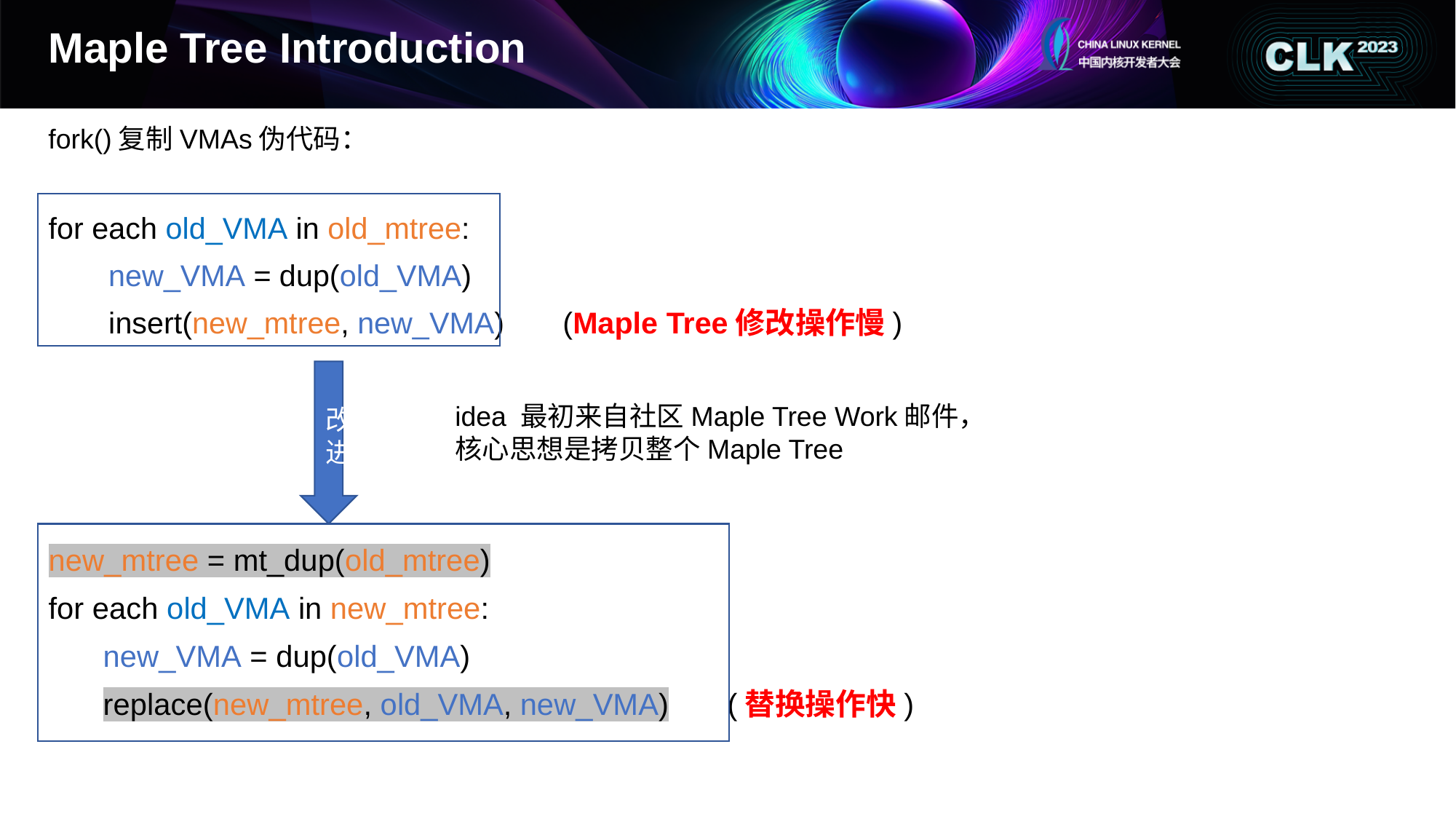

# Maple Tree Introduction
fork()复制VMAs伪代码：

for each old_VMA in old_mtree:
new_VMA = dup(old_VMA)
insert(new_mtree, new_VMA)       (Maple Tree修改操作慢)

改进
idea 最初来自社区Maple Tree Work邮件，
核心思想是拷贝整个Maple Tree

new_mtree = mt_dup(old_mtree)
for each old_VMA in new_mtree:
new_VMA = dup(old_VMA)
replace(new_mtree, old_VMA, new_VMA)       (替换操作快)